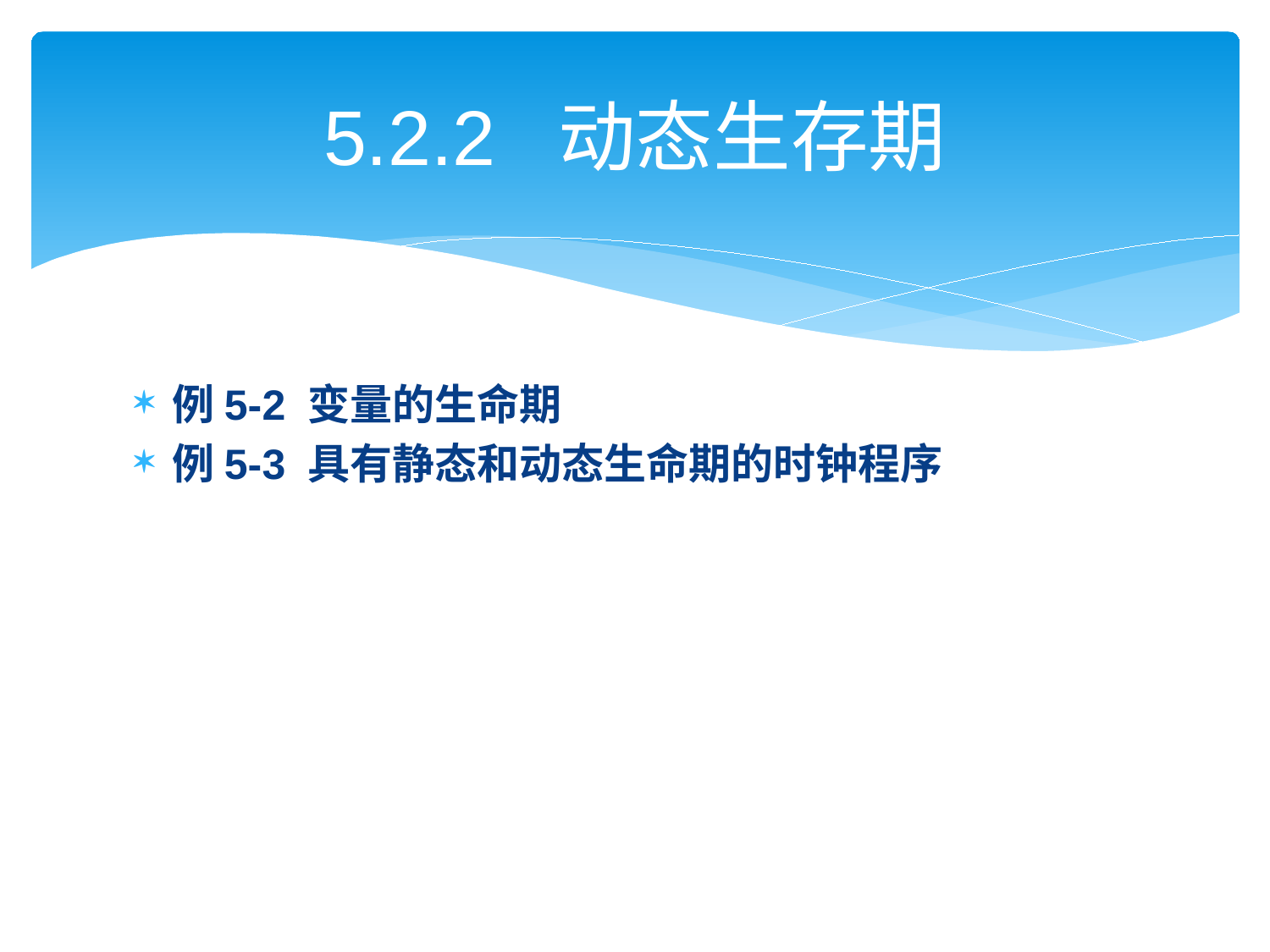

# 5.2.2  动态生存期
例5-2 变量的生命期
例5-3 具有静态和动态生命期的时钟程序